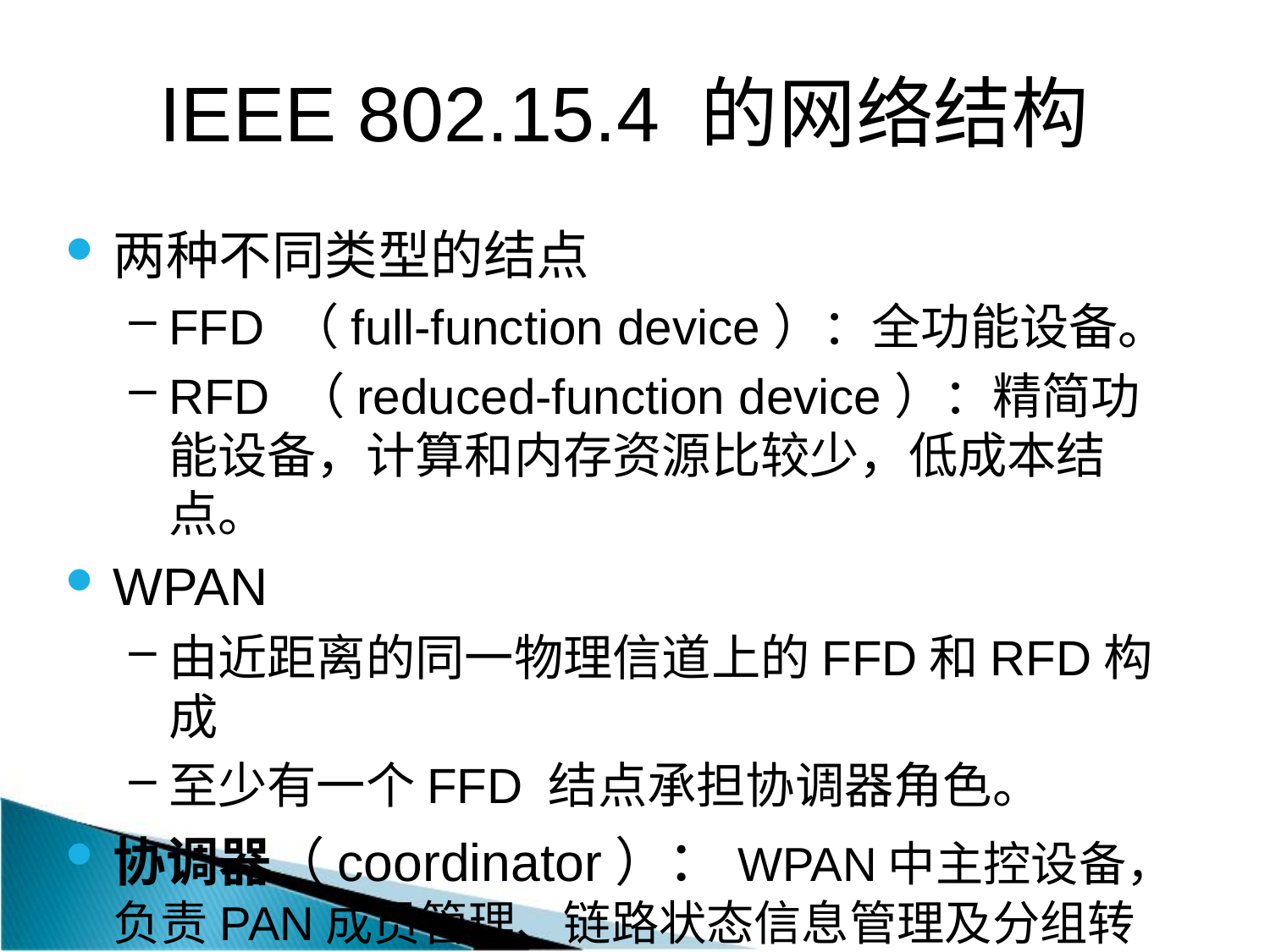

# IEEE 802.15.4 的网络结构
两种不同类型的结点
FFD （full-function device）：全功能设备。
RFD （reduced-function device）：精简功能设备，计算和内存资源比较少，低成本结点。
WPAN
由近距离的同一物理信道上的FFD和RFD构成
至少有一个FFD 结点承担协调器角色。
协调器（coordinator）：WPAN中主控设备，负责PAN成员管理、链路状态信息管理及分组转发。